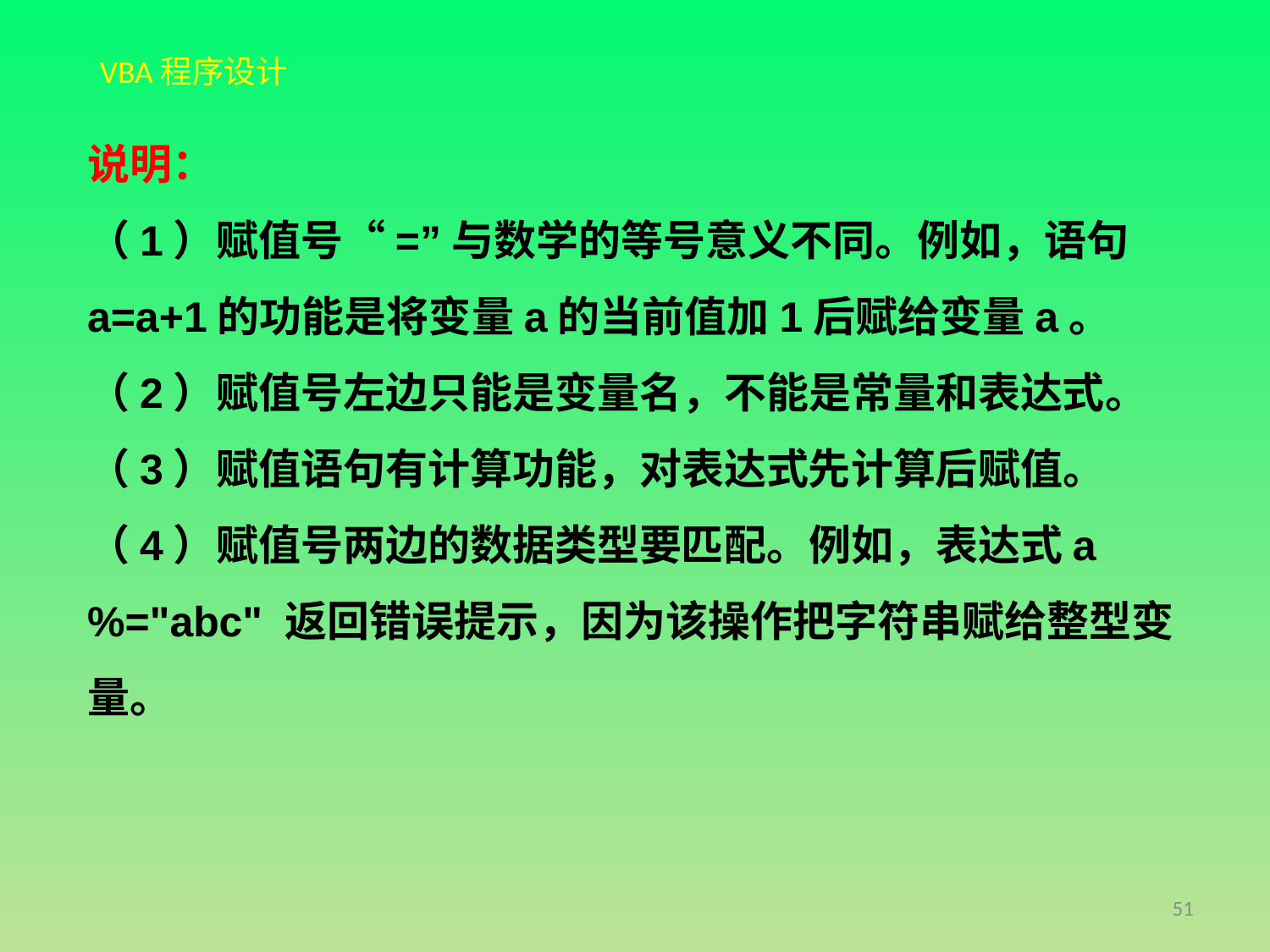

说明：
（1）赋值号“=”与数学的等号意义不同。例如，语句a=a+1的功能是将变量a的当前值加1后赋给变量a。
（2）赋值号左边只能是变量名，不能是常量和表达式。
（3）赋值语句有计算功能，对表达式先计算后赋值。
（4）赋值号两边的数据类型要匹配。例如，表达式a%="abc" 返回错误提示，因为该操作把字符串赋给整型变量。
51